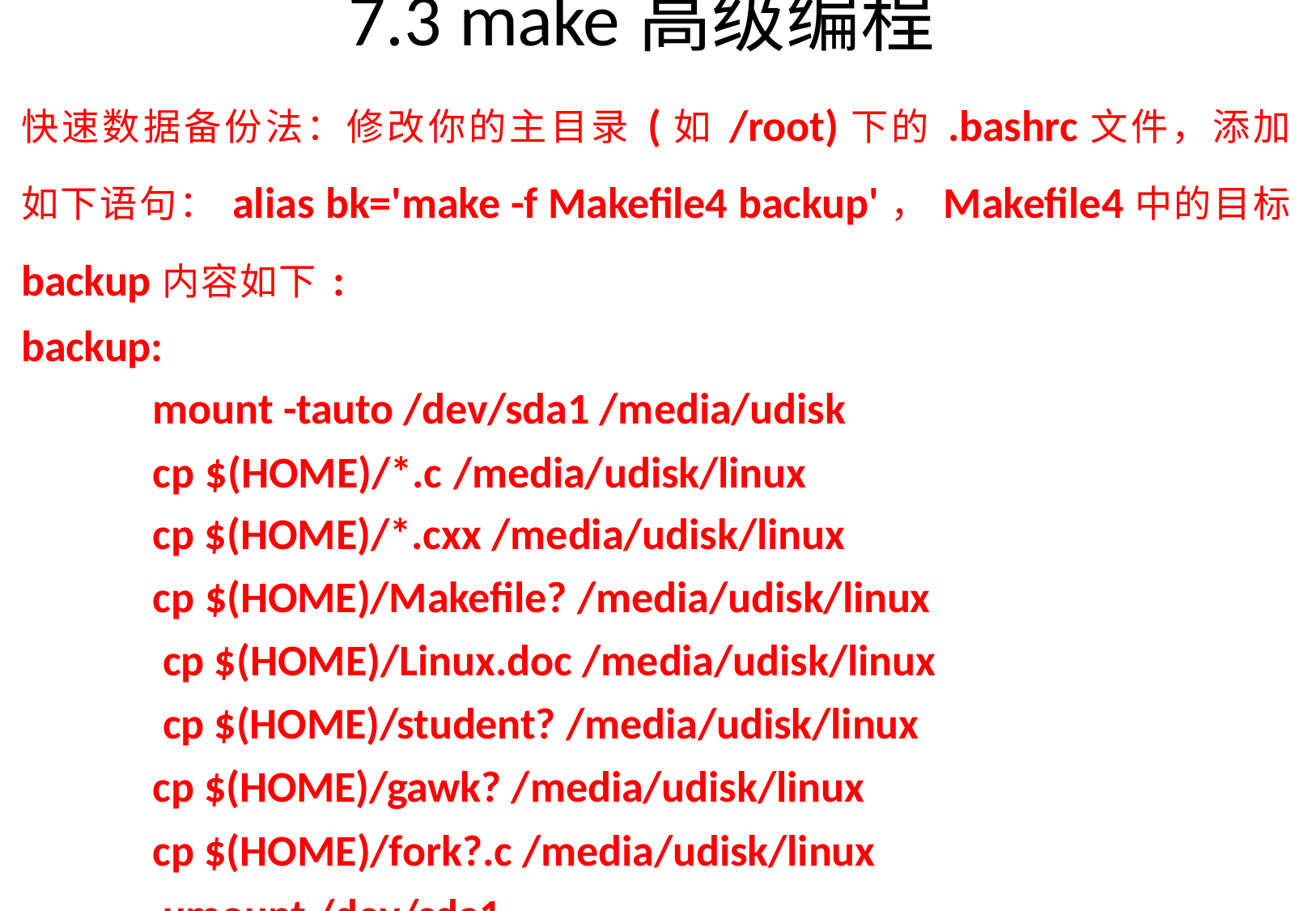

# 7.3 make高级编程
快速数据备份法：修改你的主目录(如/root)下的.bashrc文件，添加 如下语句：alias bk='make -f Makefile4 backup'，Makefile4中的目标 backup内容如下:
backup:
mount -tauto /dev/sda1 /media/udisk
cp $(HOME)/*.c /media/udisk/linux  cp $(HOME)/*.cxx /media/udisk/linux
cp $(HOME)/Makefile? /media/udisk/linux  cp $(HOME)/Linux.doc /media/udisk/linux  cp $(HOME)/student? /media/udisk/linux  cp $(HOME)/gawk? /media/udisk/linux
cp $(HOME)/fork?.c /media/udisk/linux  umount /dev/sda1